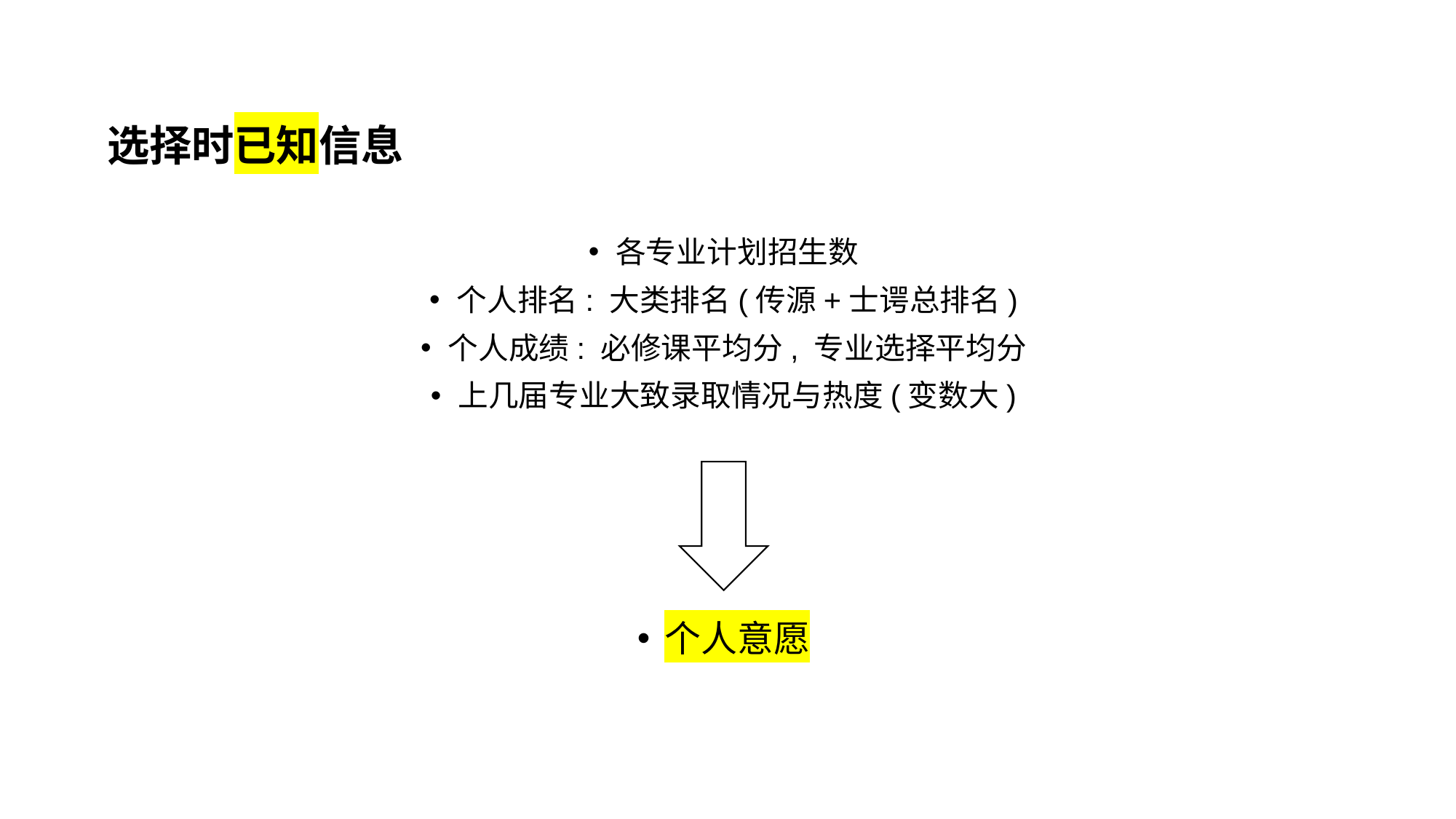

# 选择时已知信息
各专业计划招生数
个人排名: 大类排名(传源+士谔总排名)
个人成绩: 必修课平均分, 专业选择平均分
上几届专业大致录取情况与热度(变数大)

个人意愿